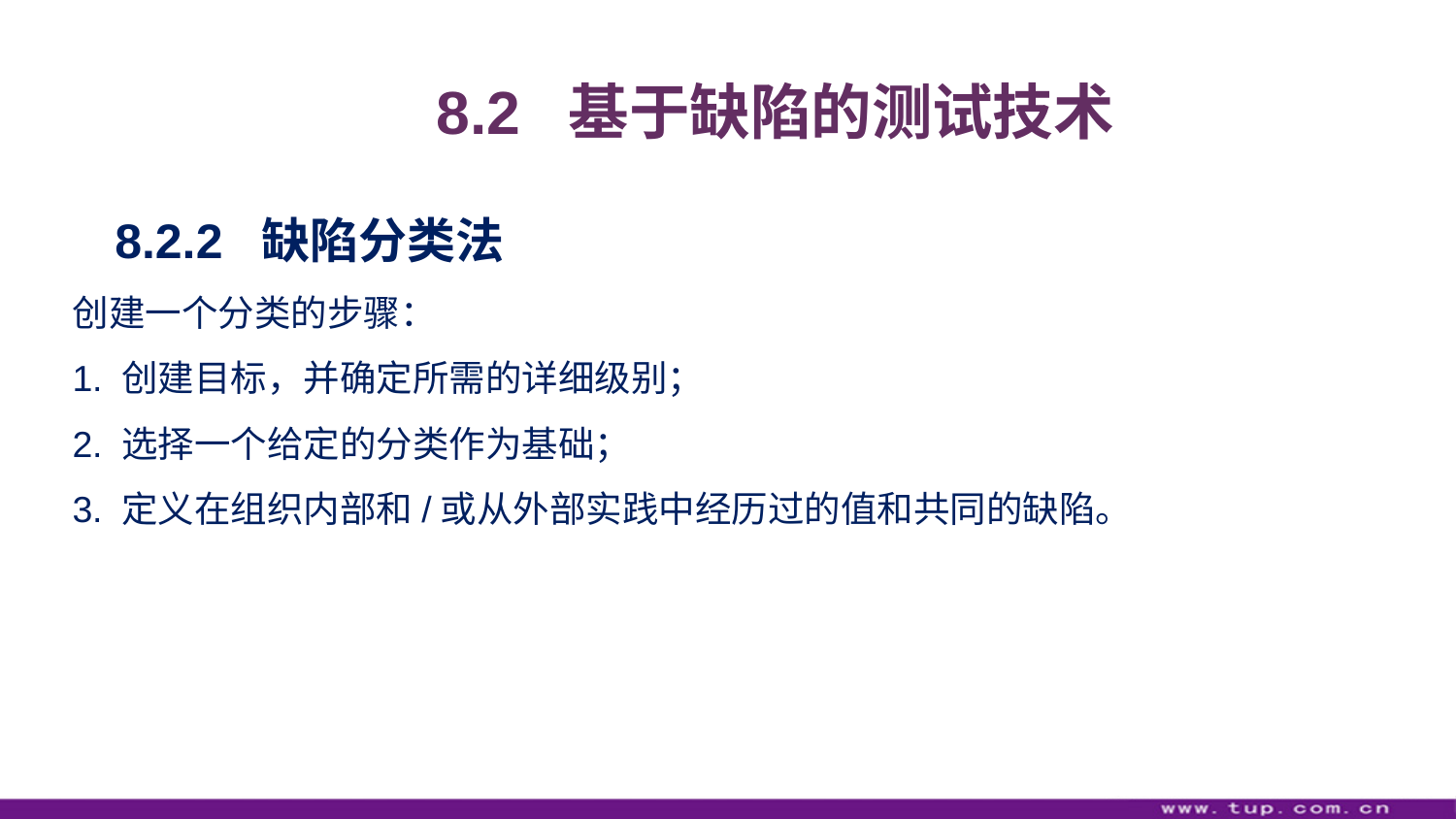

8.2  基于缺陷的测试技术

8.2.2  缺陷分类法
创建一个分类的步骤：
1. 创建目标，并确定所需的详细级别；
2. 选择一个给定的分类作为基础；
3. 定义在组织内部和/或从外部实践中经历过的值和共同的缺陷。